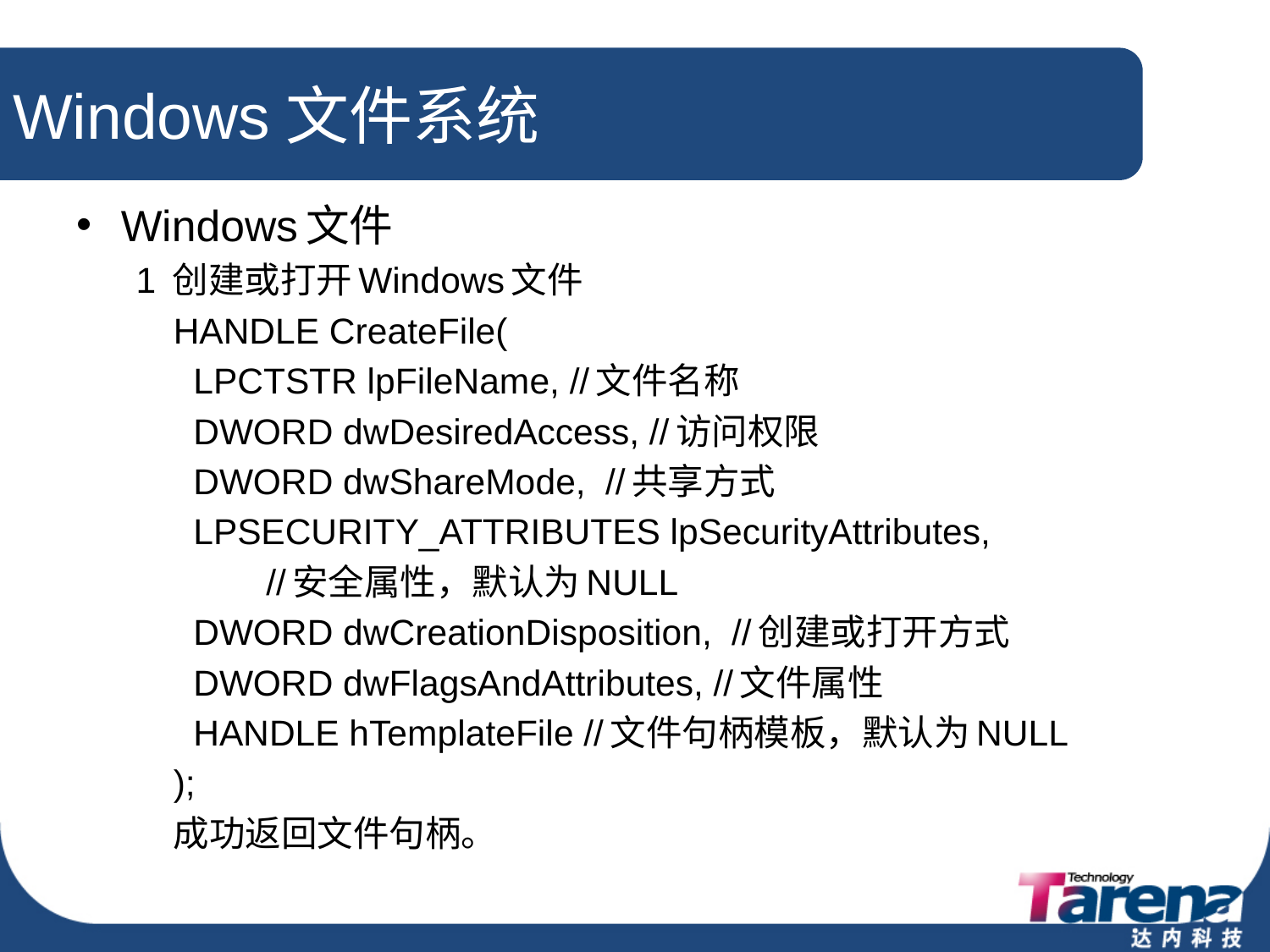

# Windows文件系统
Windows文件
1 创建或打开Windows文件
	HANDLE CreateFile(
  	  LPCTSTR lpFileName, //文件名称
	  DWORD dwDesiredAccess, //访问权限
	  DWORD dwShareMode,  //共享方式
	  LPSECURITY_ATTRIBUTES lpSecurityAttributes,
	  	//安全属性，默认为NULL
	  DWORD dwCreationDisposition,  //创建或打开方式
	  DWORD dwFlagsAndAttributes, //文件属性
	  HANDLE hTemplateFile //文件句柄模板，默认为NULL
	);
	成功返回文件句柄。